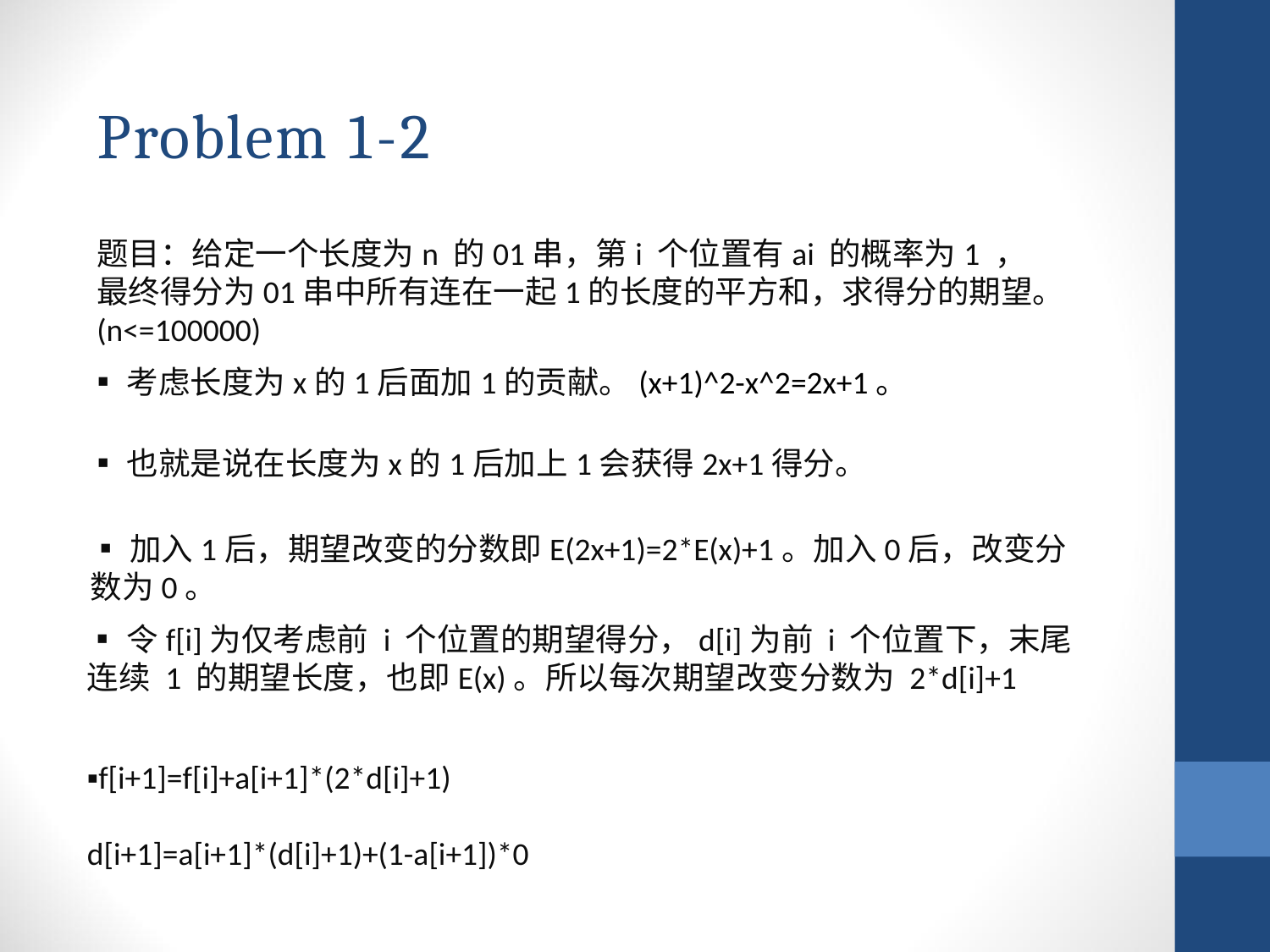

Problem 1-2
题目：给定一个长度为n 的01串，第i 个位置有ai 的概率为1 ，最终得分为01串中所有连在一起1的长度的平方和，求得分的期望。(n<=100000)
▪考虑长度为x的1后面加1的贡献。(x+1)^2-x^2=2x+1。
▪也就是说在长度为x的1后加上1会获得2x+1得分。
▪加入1后，期望改变的分数即E(2x+1)=2*E(x)+1。加入0后，改变分数为0。
▪令f[i]为仅考虑前 i 个位置的期望得分，d[i]为前 i 个位置下，末尾连续 1 的期望长度，也即E(x)。所以每次期望改变分数为 2*d[i]+1
▪f[i+1]=f[i]+a[i+1]*(2*d[i]+1)

d[i+1]=a[i+1]*(d[i]+1)+(1-a[i+1])*0